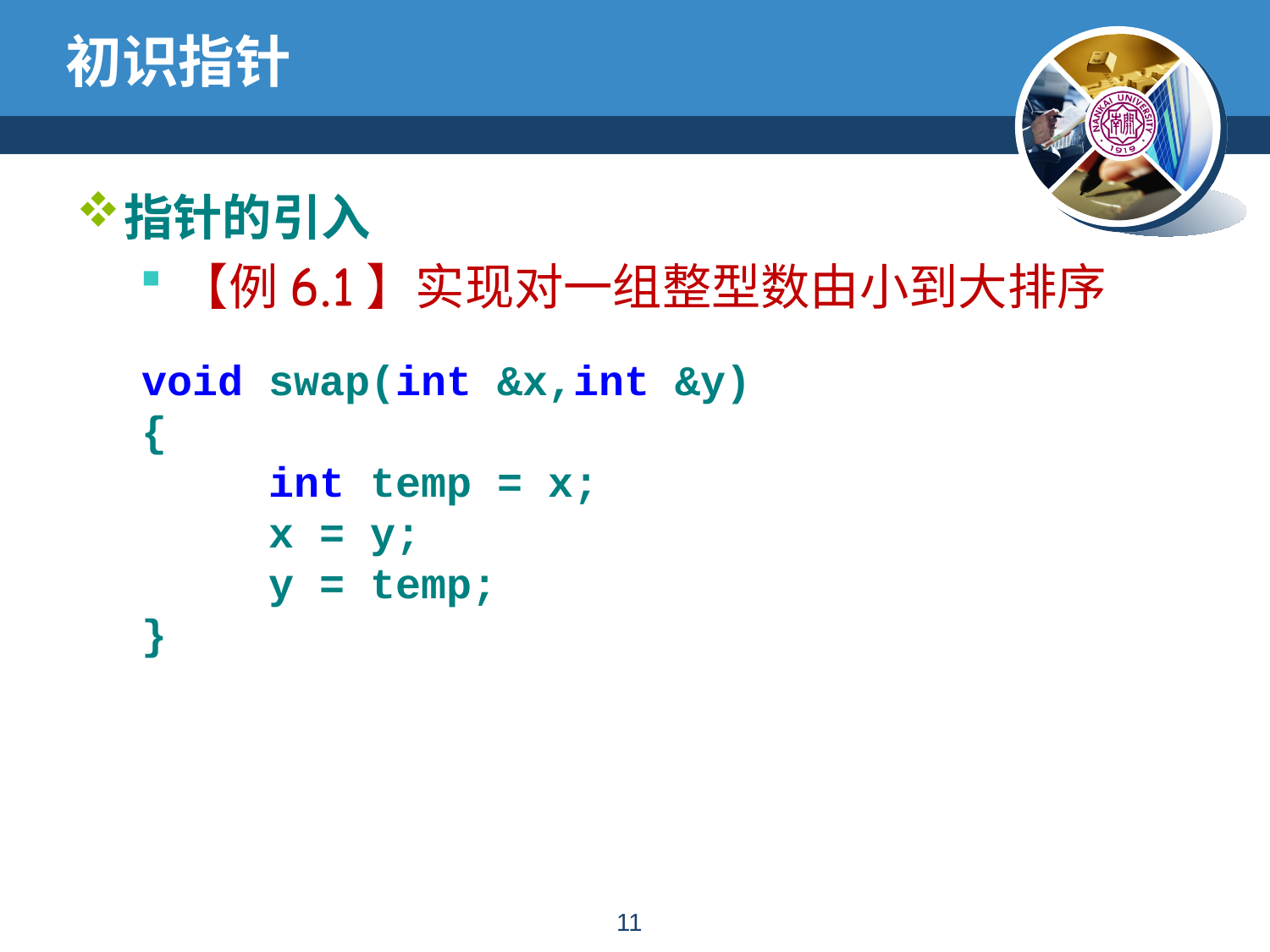

# 初识指针
指针的引入
【例6.1】实现对一组整型数由小到大排序

void swap(int &x,int &y)
{
	int temp = x;
	x = y;
	y = temp;
}
11